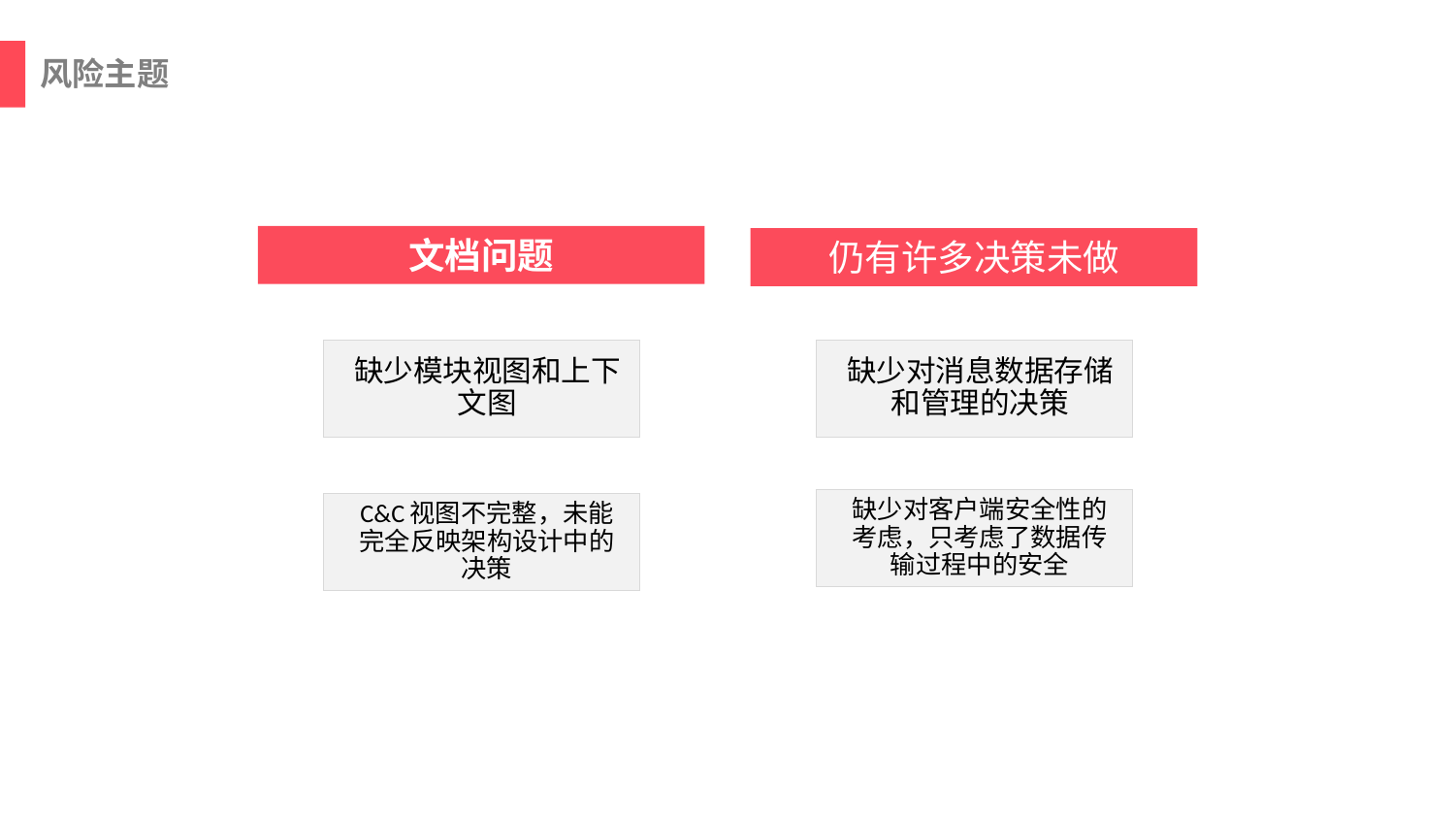

风险主题
文档问题
仍有许多决策未做
缺少模块视图和上下文图
缺少对消息数据存储和管理的决策
缺少对客户端安全性的考虑，只考虑了数据传输过程中的安全
C&C视图不完整，未能完全反映架构设计中的决策